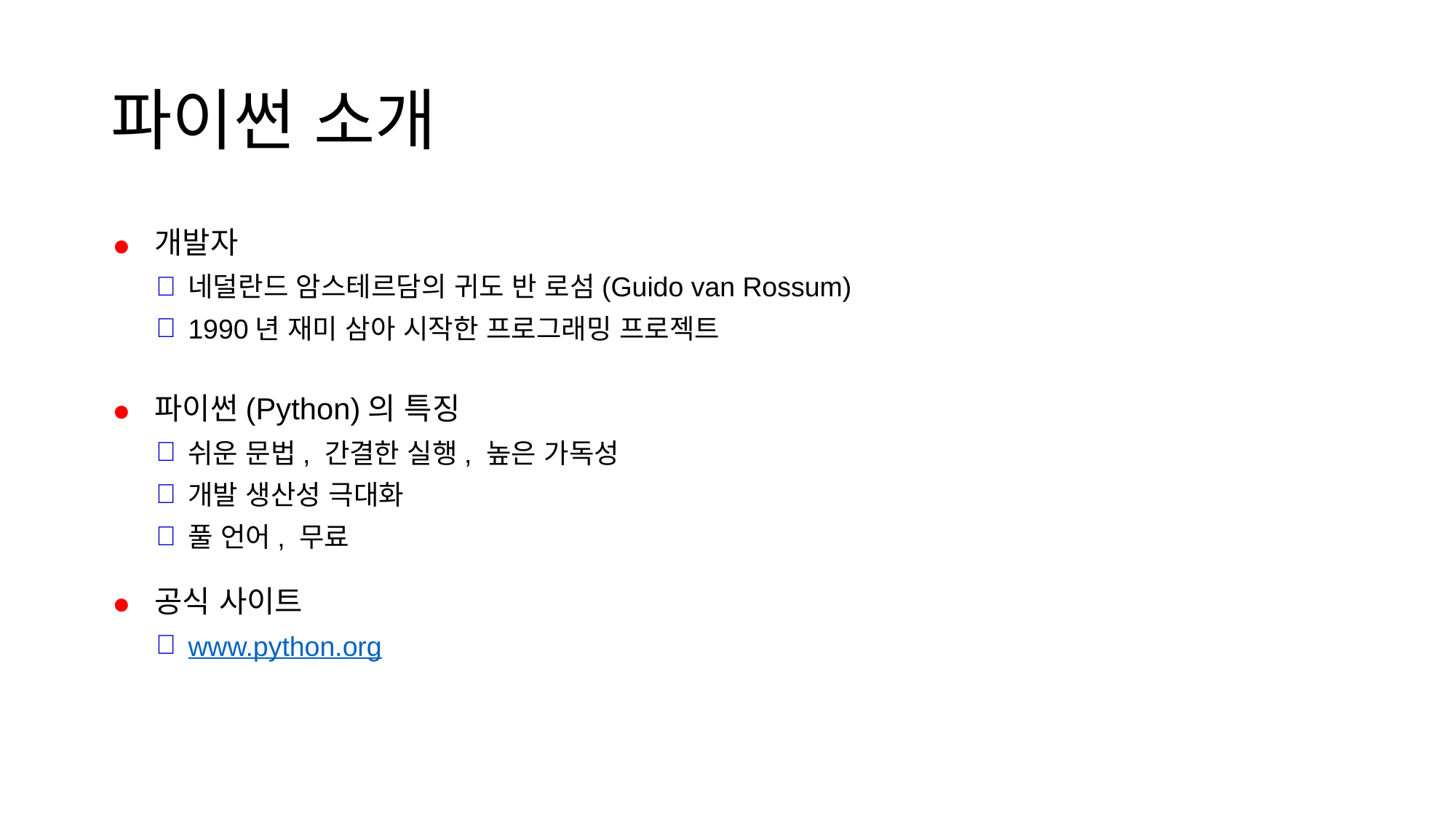

# 파이썬 소개
개발자
네덜란드 암스테르담의 귀도 반 로섬(Guido van Rossum)
1990년 재미 삼아 시작한 프로그래밍 프로젝트

파이썬(Python)의 특징
쉬운 문법, 간결한 실행, 높은 가독성
개발 생산성 극대화
풀 언어, 무료

공식 사이트
www.python.org